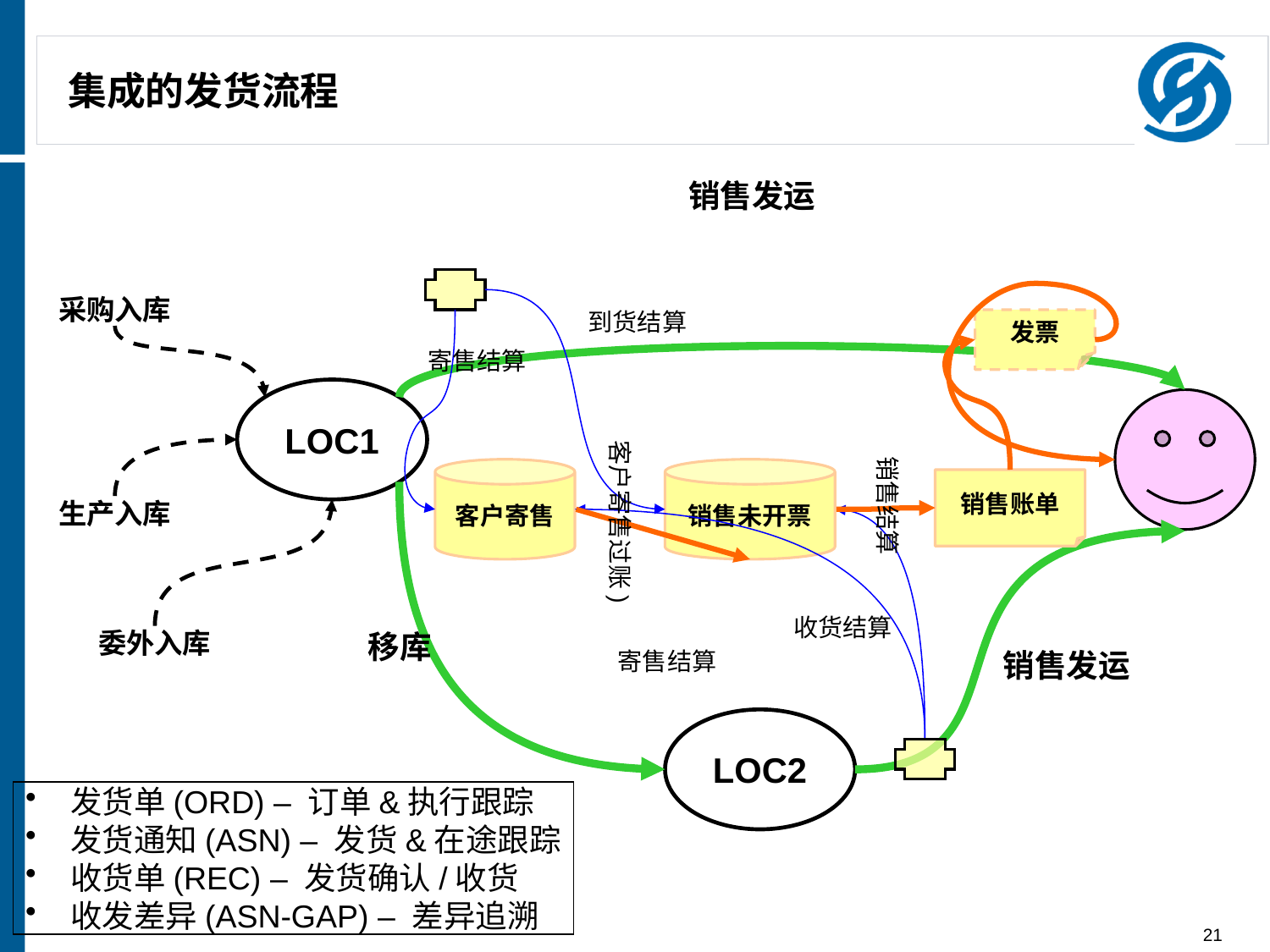

# 集成的发货流程
销售发运

采购入库
到货结算
发票
寄售结算
LOC1

客户寄售过账)
销售结算
客户寄售
销售未开票
销售账单
生产入库
收货结算
委外入库
移库
寄售结算
销售发运
LOC2

 发货单(ORD) – 订单&执行跟踪
 发货通知(ASN) – 发货&在途跟踪
 收货单(REC) – 发货确认/收货
 收发差异(ASN-GAP) – 差异追溯
21